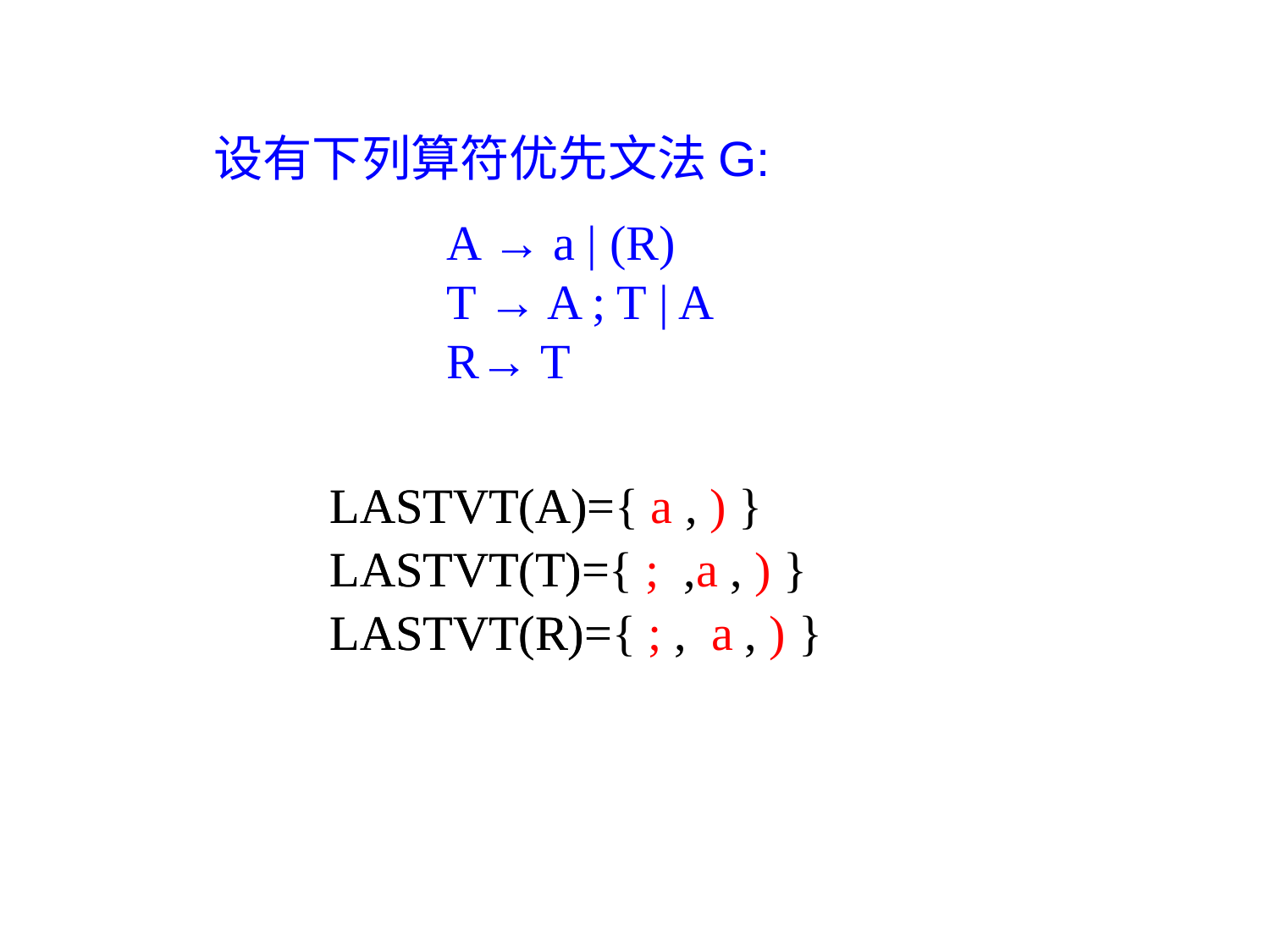

设有下列算符优先文法G:
                   A → a | (R)
                   T → A ; T | A
                   R→ T
LASTVT(A)=
LASTVT(T)=
LASTVT(R)=
LASTVT(A)={ a , ) }
LASTVT(T)={ ;  ,a , ) }
LASTVT(R)={ ; ,  a , ) }